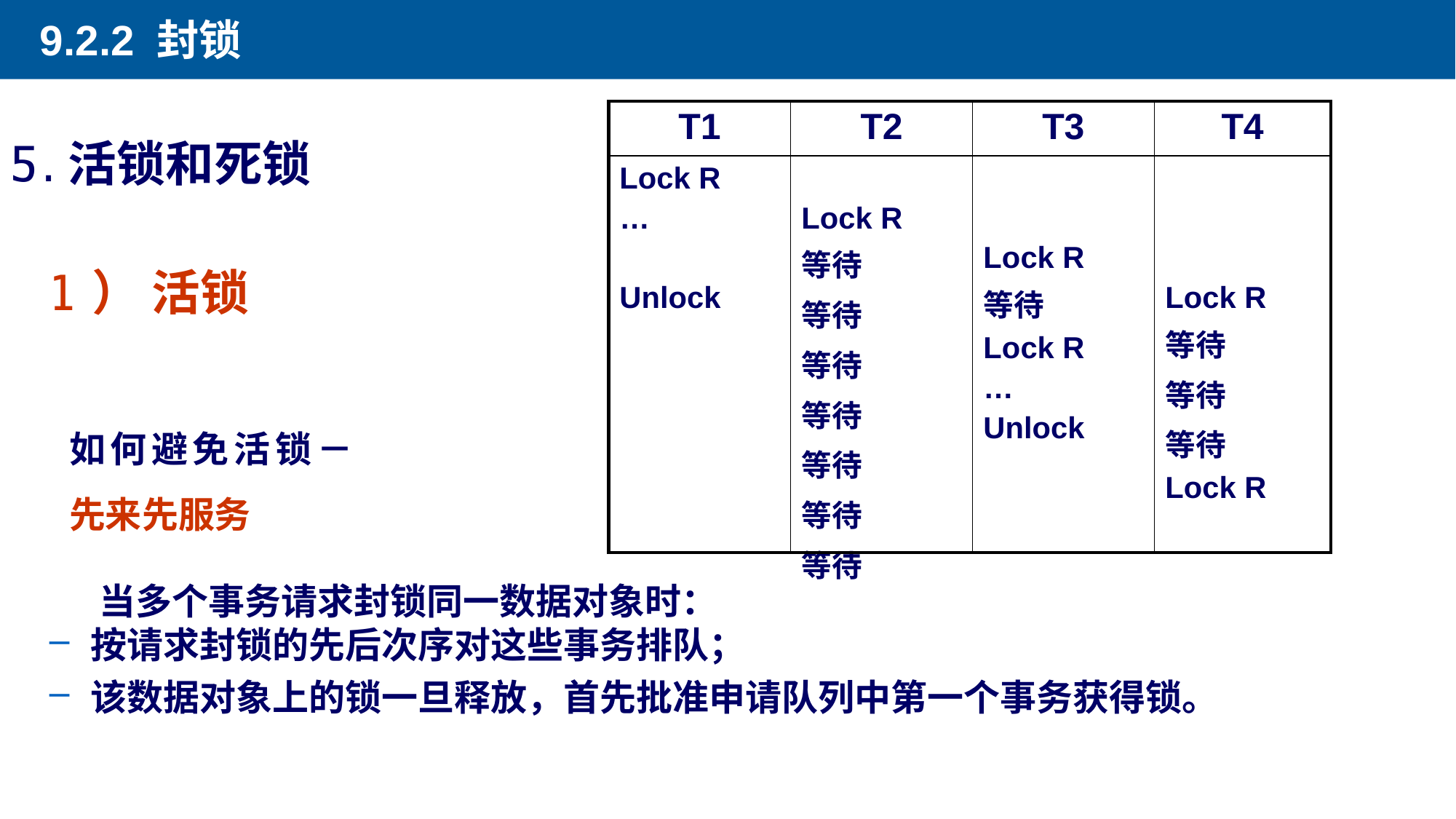

9.2.2 封锁
| T1 | T2 | T3 | T4 |
| --- | --- | --- | --- |
| Lock R … Unlock | Lock R 等待 等待 等待 等待 等待 等待 等待 | Lock R 等待 Lock R … Unlock | Lock R 等待 等待 等待 Lock R |
5.活锁和死锁
1） 活锁
如何避免活锁－先来先服务
     当多个事务请求封锁同一数据对象时：
按请求封锁的先后次序对这些事务排队；
该数据对象上的锁一旦释放，首先批准申请队列中第一个事务获得锁。